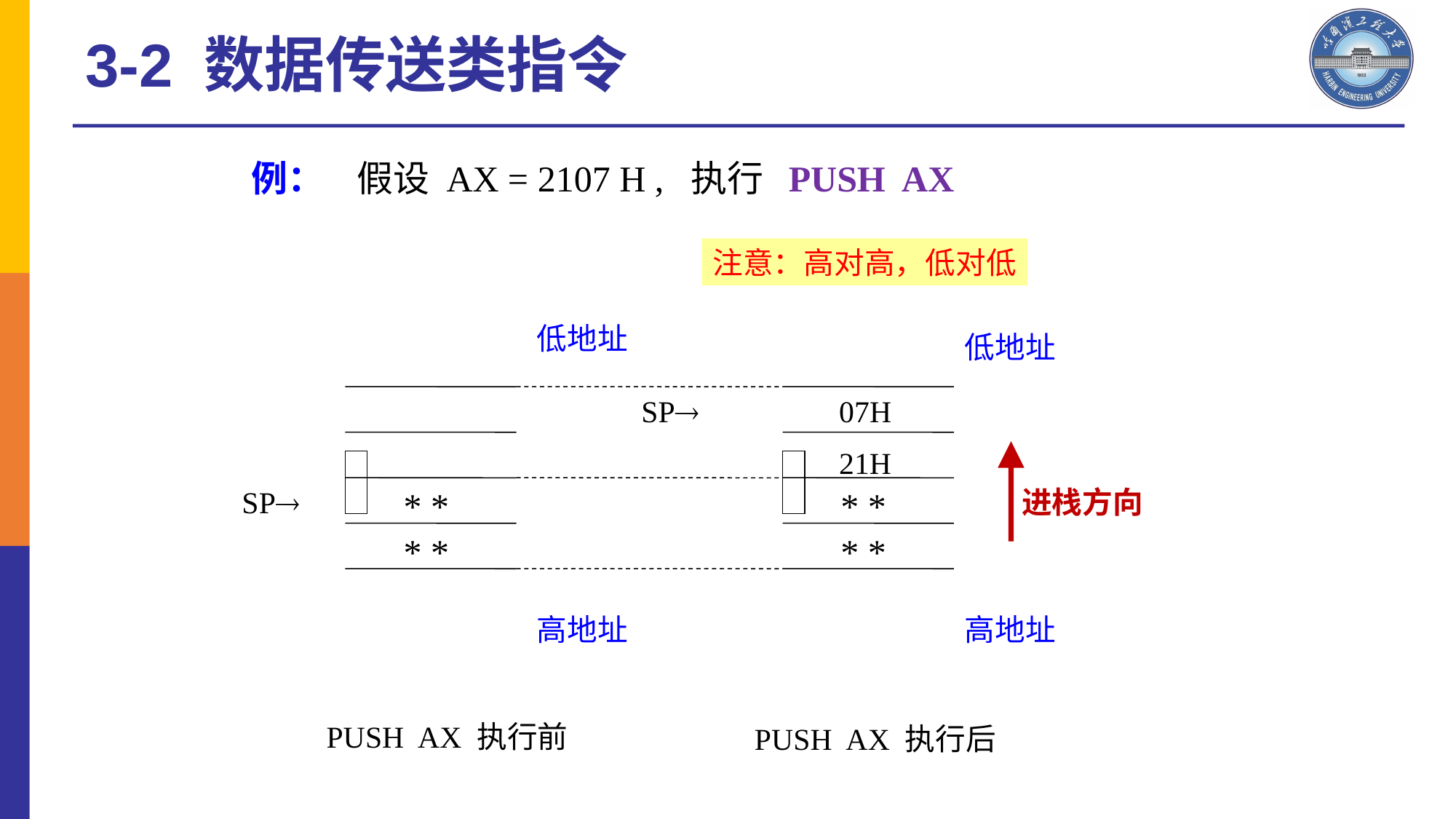

3-2 数据传送类指令
例：    假设 AX = 2107 H ,  执行  PUSH  AX

低地址
低地址

SP→

 07H
 21H

     SP→

* *

 * *
进栈方向

* *

 * *

高地址
高地址
PUSH  AX 执行前
PUSH  AX 执行后
注意：高对高，低对低